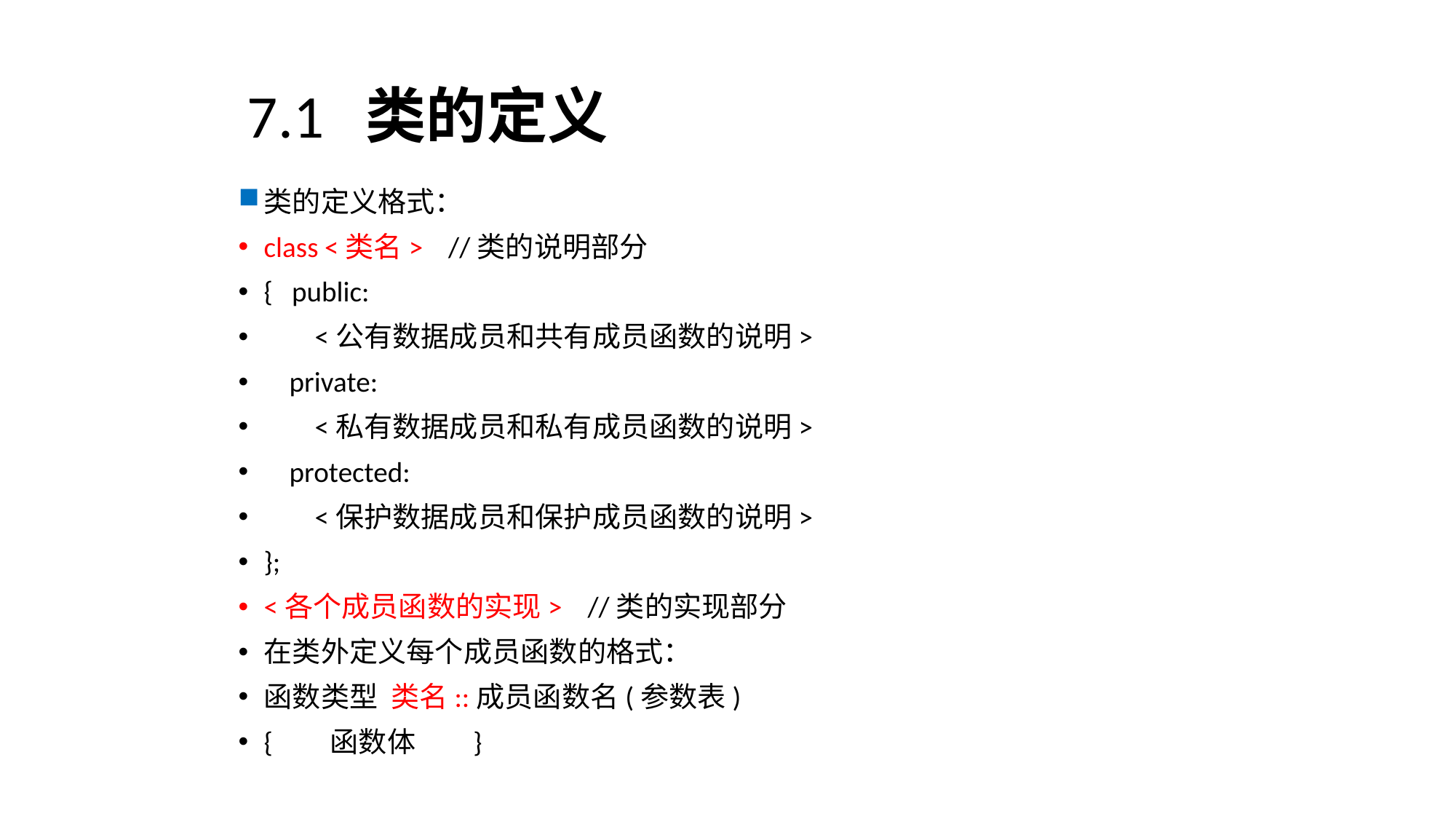

# 7.1  类的定义
类的定义格式：
class <类名>    //类的说明部分
{   public:
        <公有数据成员和共有成员函数的说明>
    private:
        <私有数据成员和私有成员函数的说明>
    protected:
        <保护数据成员和保护成员函数的说明>
};
<各个成员函数的实现>    //类的实现部分
在类外定义每个成员函数的格式：
函数类型  类名::成员函数名(参数表)
{        函数体        }